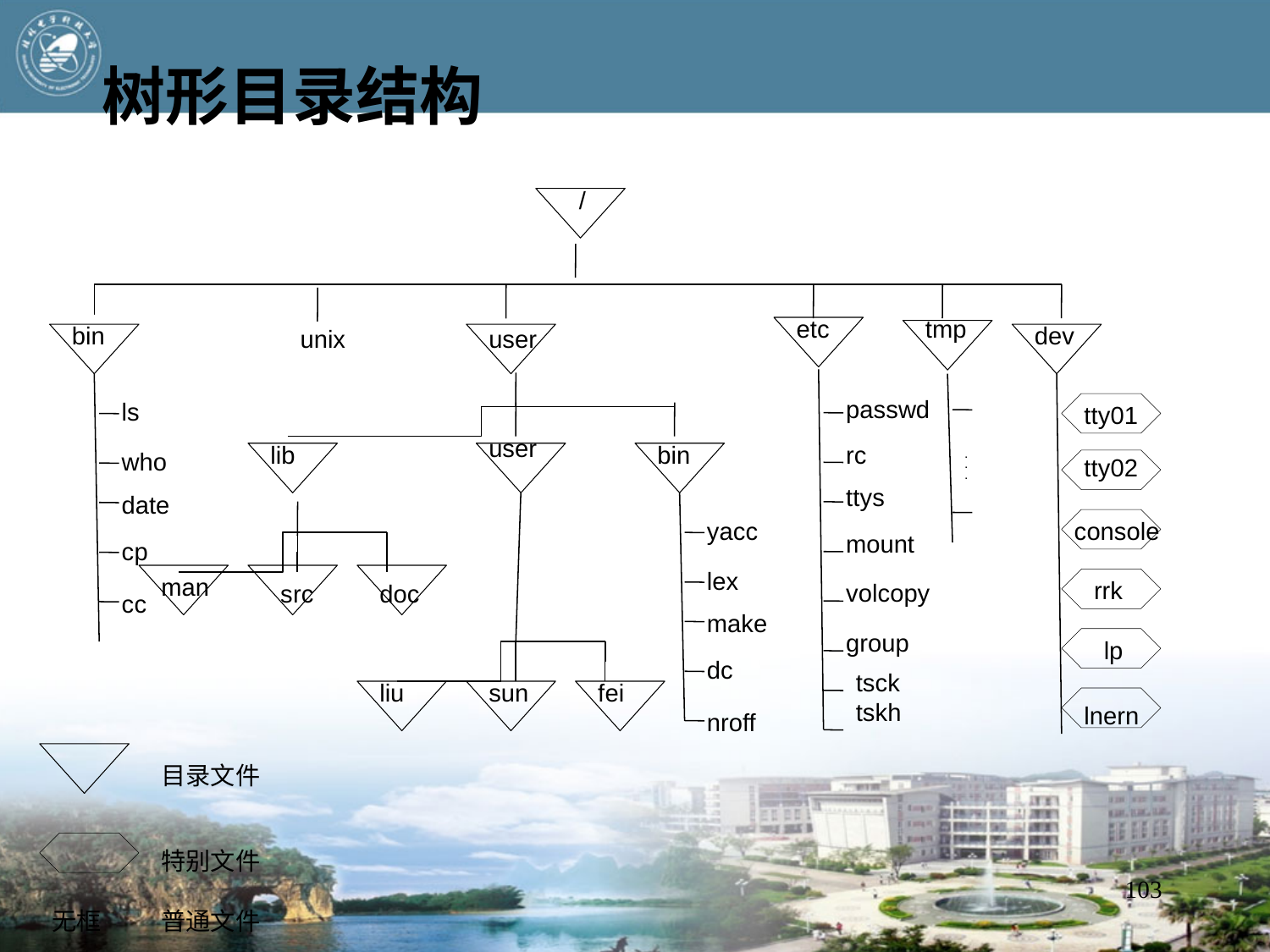

树形目录结构
   /

etc

tmp

bin

ls
who
date
cp
cc
dev

tty01
tty02

console

rrk

lp

lnern
unix
user

passwd
user

liu

sun

fei

lib

man

src

doc
bin

yacc
lex
make
dc
nroff
rc
.
.
.
ttys
mount
volcopy
group
tsck
tskh

目录文件

特别文件
103
无框
普通文件